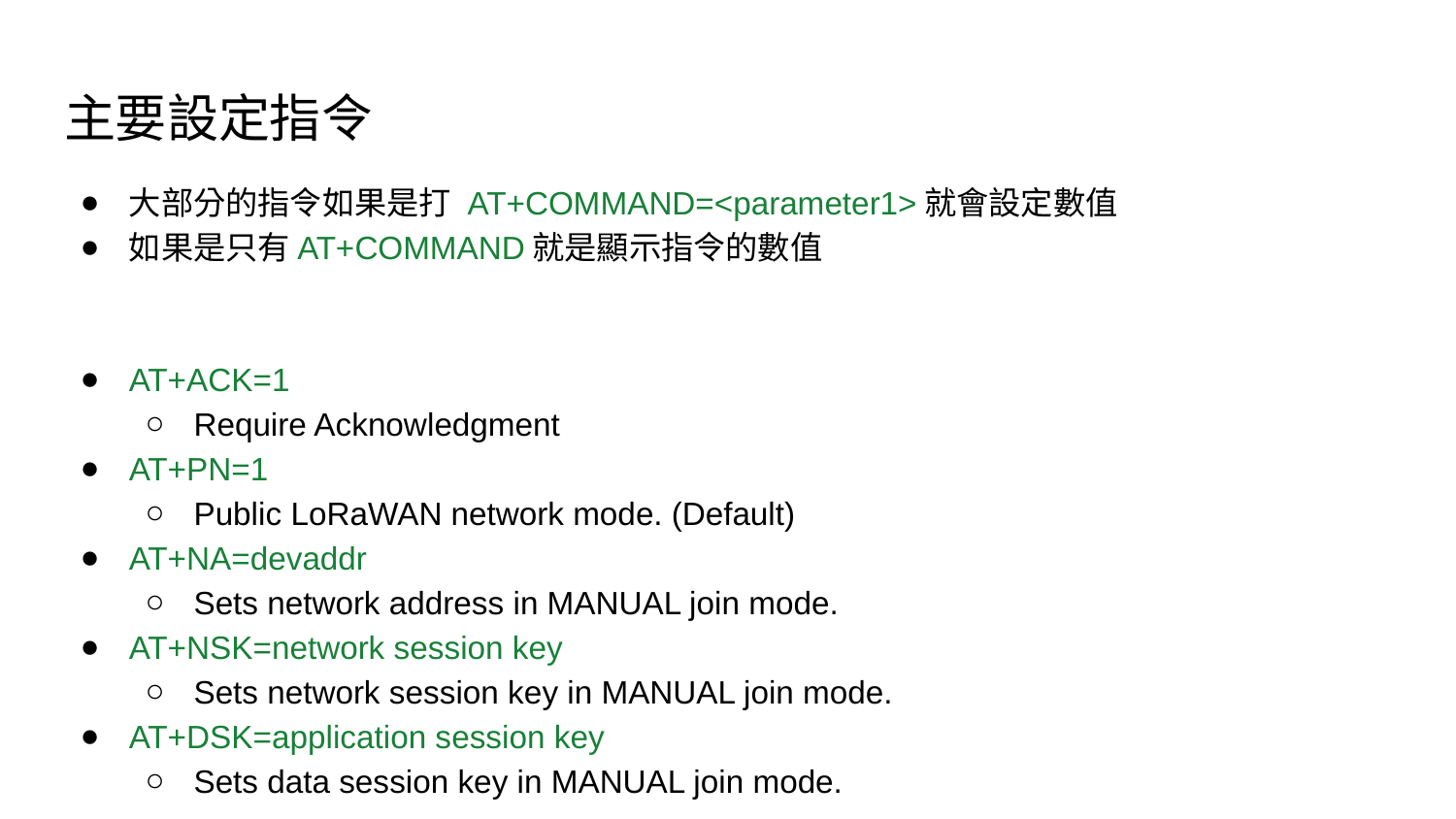

# 主要設定指令
大部分的指令如果是打 AT+COMMAND=<parameter1>就會設定數值
如果是只有AT+COMMAND就是顯示指令的數值

AT+ACK=1
Require Acknowledgment
AT+PN=1
Public LoRaWAN network mode. (Default)
AT+NA=devaddr
Sets network address in MANUAL join mode.
AT+NSK=network session key
Sets network session key in MANUAL join mode.
AT+DSK=application session key
Sets data session key in MANUAL join mode.